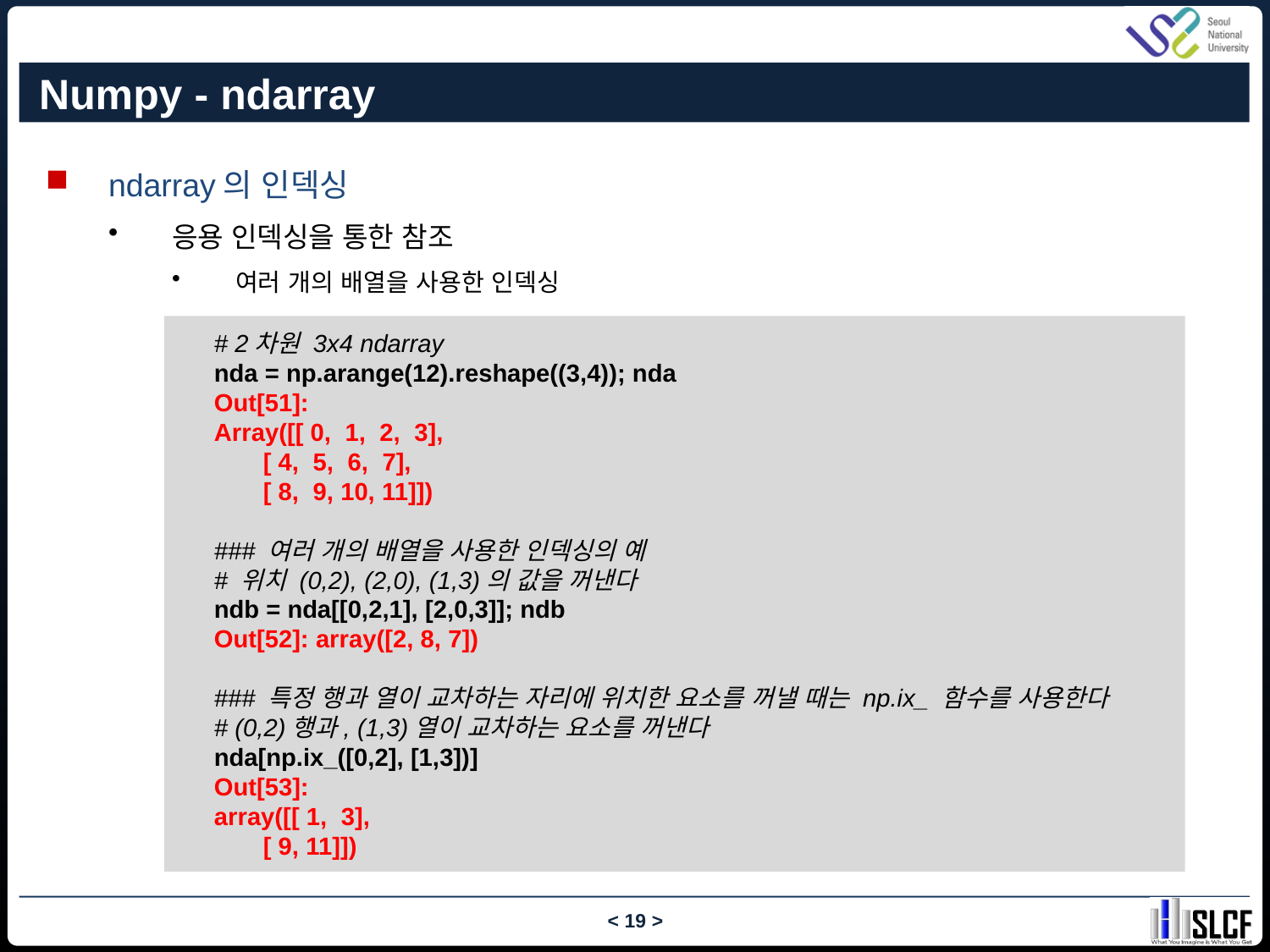

# Numpy - ndarray
ndarray의 인덱싱
응용 인덱싱을 통한 참조
여러 개의 배열을 사용한 인덱싱
# 2차원 3x4 ndarray
nda = np.arange(12).reshape((3,4)); nda
Out[51]:
Array([[ 0,  1,  2,  3],
       [ 4,  5,  6,  7],
       [ 8,  9, 10, 11]])

### 여러 개의 배열을 사용한 인덱싱의 예
# 위치 (0,2), (2,0), (1,3)의 값을 꺼낸다
ndb = nda[[0,2,1], [2,0,3]]; ndb
Out[52]: array([2, 8, 7])

### 특정 행과 열이 교차하는 자리에 위치한 요소를 꺼낼 때는 np.ix_ 함수를 사용한다
# (0,2)행과, (1,3)열이 교차하는 요소를 꺼낸다
nda[np.ix_([0,2], [1,3])]
Out[53]:
array([[ 1,  3],
       [ 9, 11]])